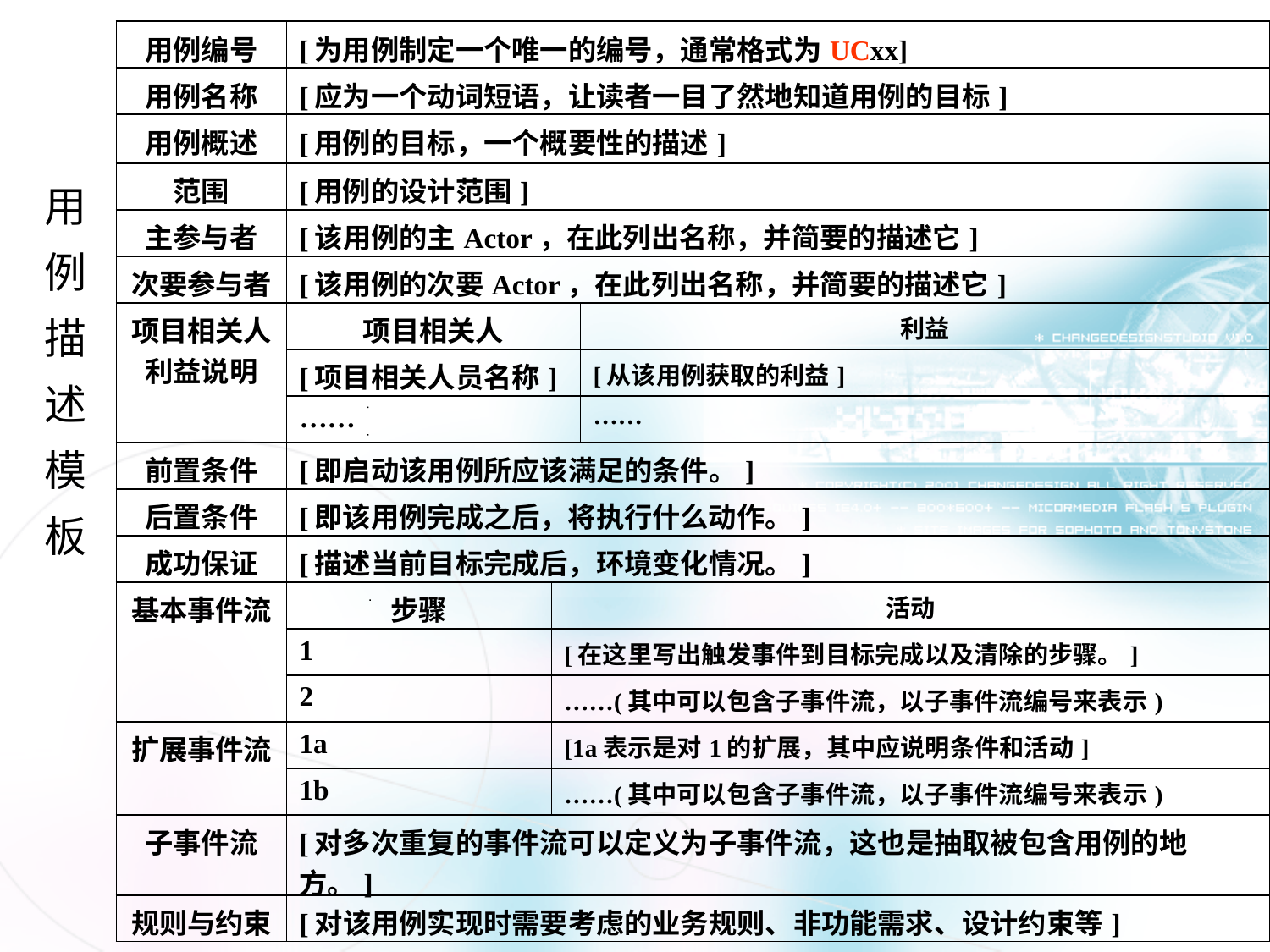

| 用例编号 | [为用例制定一个唯一的编号，通常格式为UCxx] |  |  |
| --- | --- | --- | --- |
| 用例名称 | [应为一个动词短语，让读者一目了然地知道用例的目标] |  |  |
| 用例概述 | [用例的目标，一个概要性的描述] |  |  |
| 范围 | [用例的设计范围] |  |  |
| 主参与者 | [该用例的主Actor，在此列出名称，并简要的描述它] |  |  |
| 次要参与者 | [该用例的次要Actor，在此列出名称，并简要的描述它] |  |  |
| 项目相关人 利益说明 | 项目相关人 |  | 利益 |
|  | [项目相关人员名称] |  | [从该用例获取的利益] |
|  | …… |  | …… |
| 前置条件 | [即启动该用例所应该满足的条件。] |  |  |
| 后置条件 | [即该用例完成之后，将执行什么动作。] |  |  |
| 成功保证 | [描述当前目标完成后，环境变化情况。] |  |  |
| 基本事件流 | 步骤 | 活动 |  |
|  | 1 | [在这里写出触发事件到目标完成以及清除的步骤。] |  |
|  | 2 | ……(其中可以包含子事件流，以子事件流编号来表示) |  |
| 扩展事件流 | 1a | [1a表示是对1的扩展，其中应说明条件和活动] |  |
|  | 1b | ……(其中可以包含子事件流，以子事件流编号来表示) |  |
| 子事件流 | [对多次重复的事件流可以定义为子事件流，这也是抽取被包含用例的地方。] |  |  |
| 规则与约束 | [对该用例实现时需要考虑的业务规则、非功能需求、设计约束等] |  |  |
用例描述模板